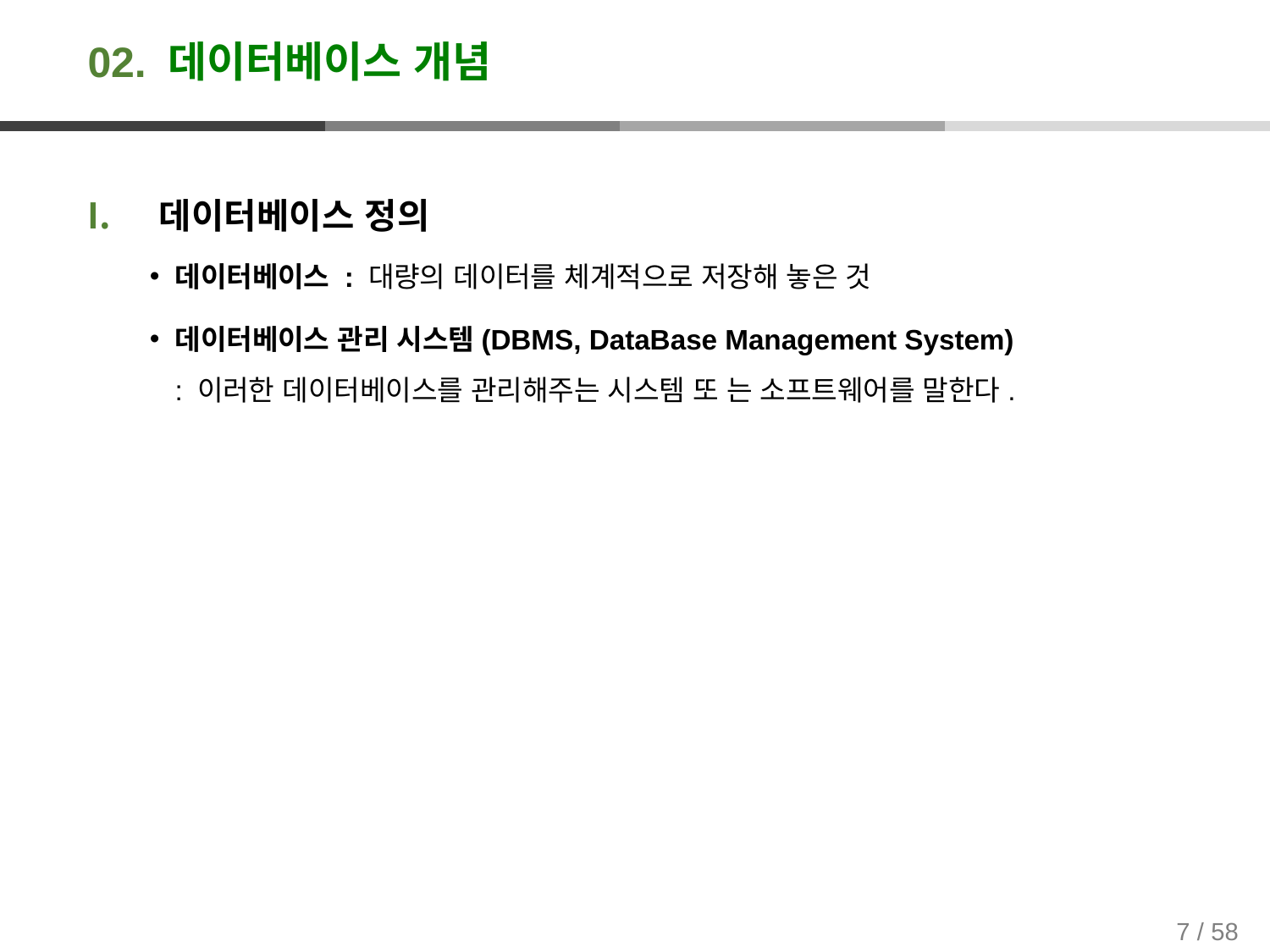

# 02. 데이터베이스 개념
데이터베이스 정의
데이터베이스 : 대량의 데이터를 체계적으로 저장해 놓은 것
데이터베이스 관리 시스템(DBMS, DataBase Management System)
: 이러한 데이터베이스를 관리해주는 시스템 또 는 소프트웨어를 말한다.